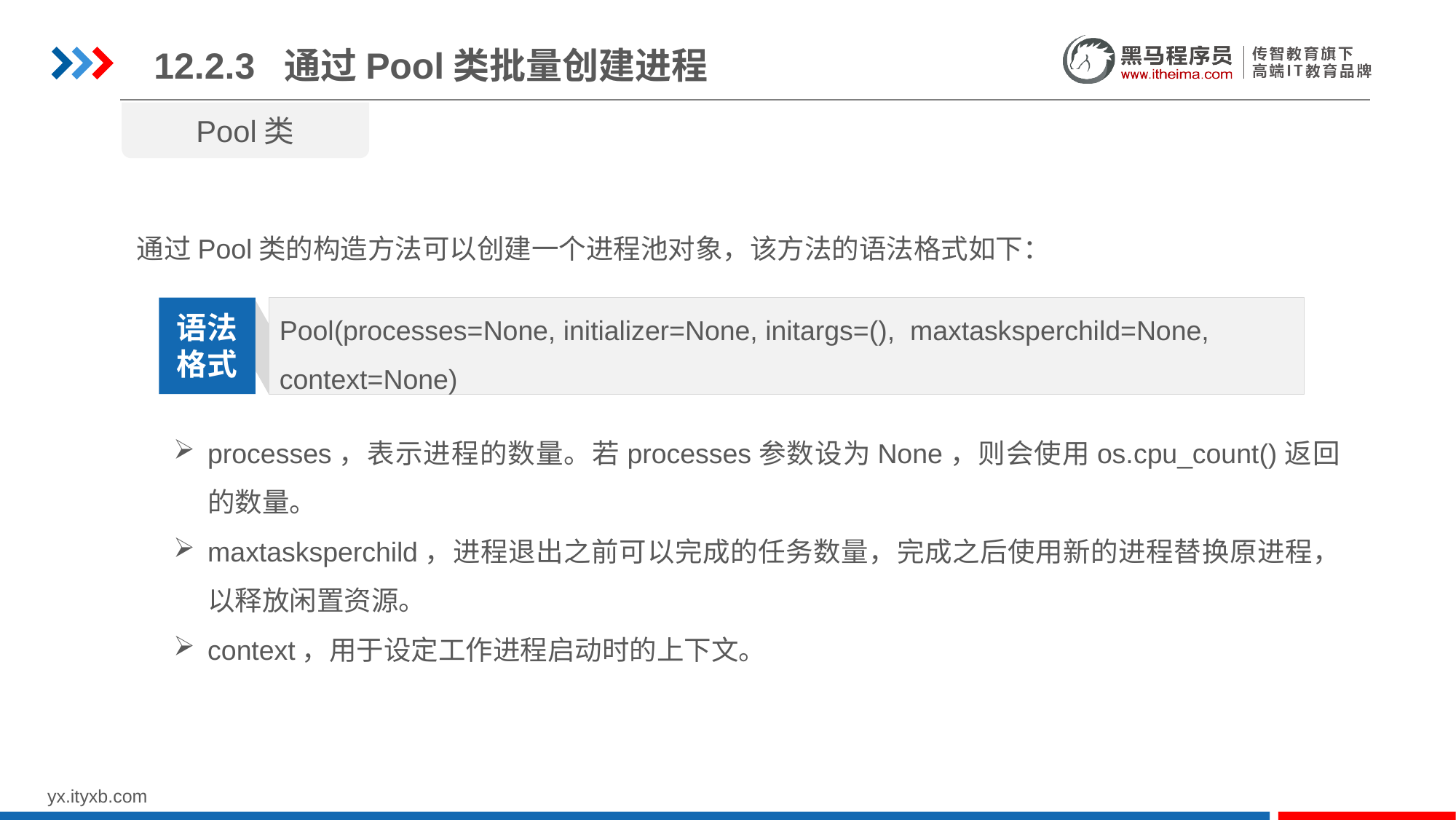

12.2.3  通过Pool类批量创建进程

Pool类
通过Pool类的构造方法可以创建一个进程池对象，该方法的语法格式如下：

Pool(processes=None, initializer=None, initargs=(),  maxtasksperchild=None, context=None)

语法
格式
processes，表示进程的数量。若processes参数设为None，则会使用os.cpu_count()返回的数量。
maxtasksperchild，进程退出之前可以完成的任务数量，完成之后使用新的进程替换原进程，以释放闲置资源。
context，用于设定工作进程启动时的上下文。